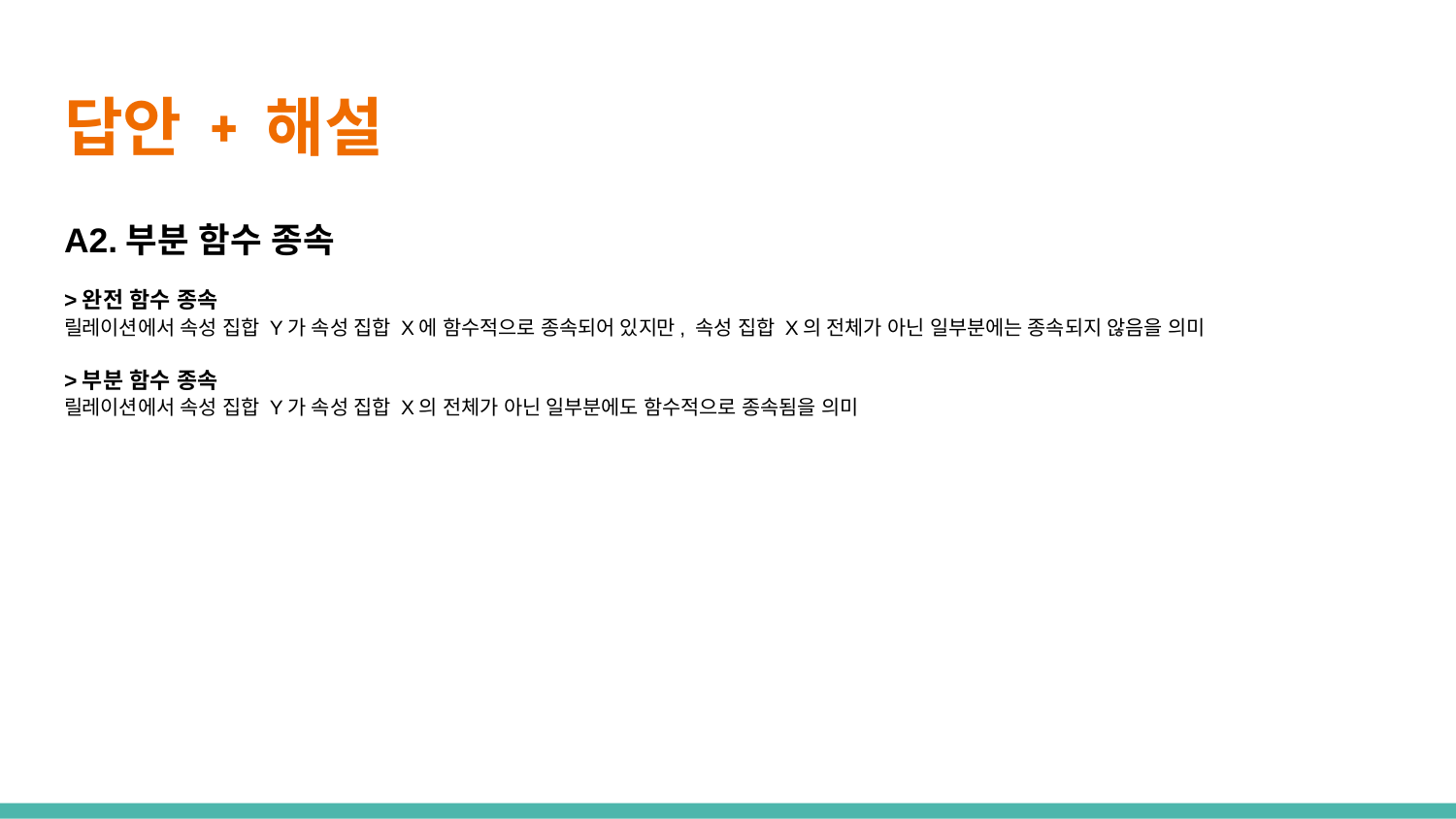

# 답안 + 해설

A2.부분 함수 종속
>완전 함수 종속
릴레이션에서 속성 집합 Y가 속성 집합 X에 함수적으로 종속되어 있지만, 속성 집합 X의 전체가 아닌 일부분에는 종속되지 않음을 의미

>부분 함수 종속
릴레이션에서 속성 집합 Y가 속성 집합 X의 전체가 아닌 일부분에도 함수적으로 종속됨을 의미